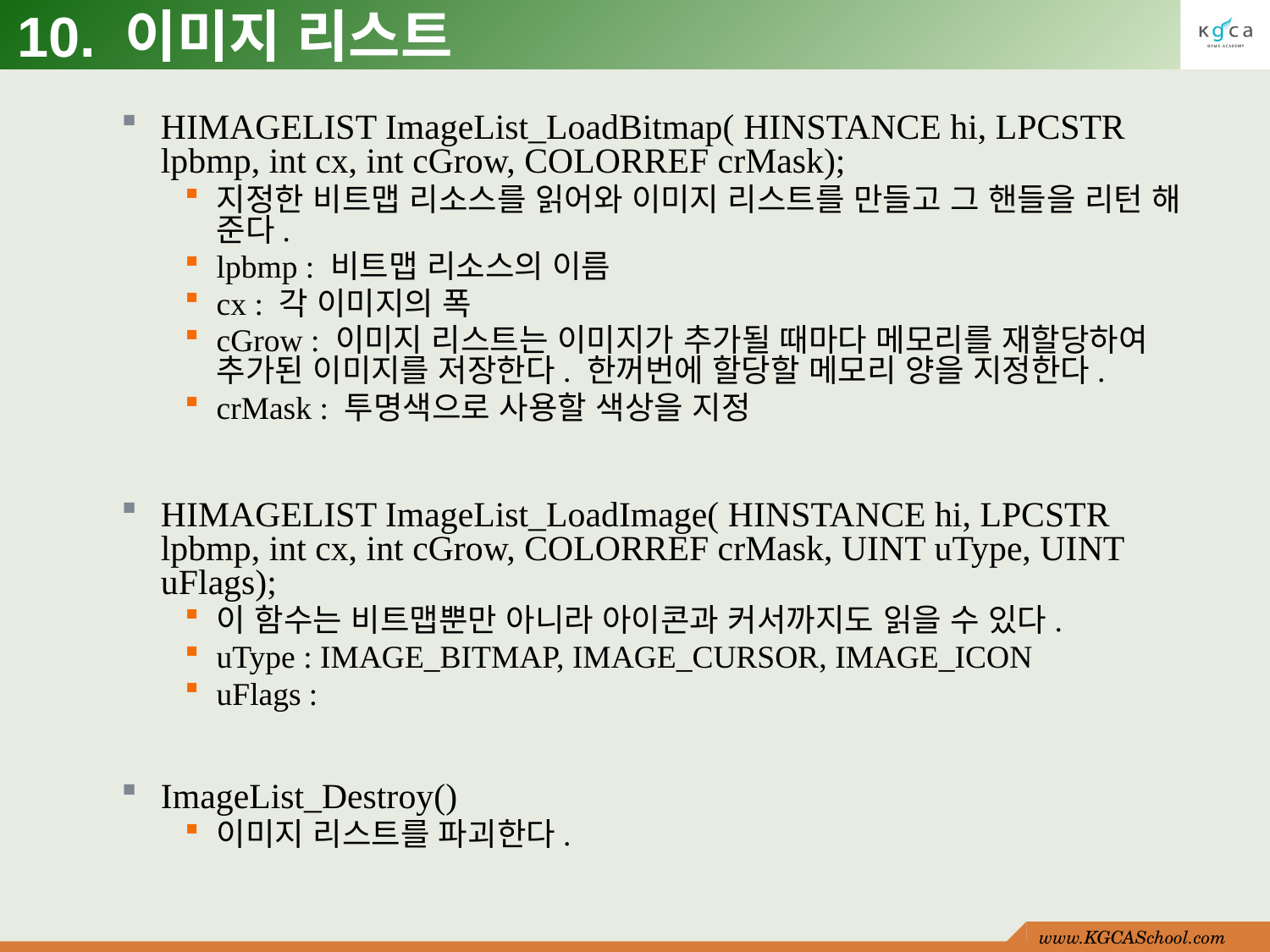

# 10. 이미지 리스트
HIMAGELIST ImageList_LoadBitmap( HINSTANCE hi, LPCSTR lpbmp, int cx, int cGrow, COLORREF crMask);
지정한 비트맵 리소스를 읽어와 이미지 리스트를 만들고 그 핸들을 리턴 해 준다.
lpbmp : 비트맵 리소스의 이름
cx : 각 이미지의 폭
cGrow : 이미지 리스트는 이미지가 추가될 때마다 메모리를 재할당하여 추가된 이미지를 저장한다. 한꺼번에 할당할 메모리 양을 지정한다.
crMask : 투명색으로 사용할 색상을 지정

HIMAGELIST ImageList_LoadImage( HINSTANCE hi, LPCSTR lpbmp, int cx, int cGrow, COLORREF crMask, UINT uType, UINT uFlags);
이 함수는 비트맵뿐만 아니라 아이콘과 커서까지도 읽을 수 있다.
uType : IMAGE_BITMAP, IMAGE_CURSOR, IMAGE_ICON
uFlags :

ImageList_Destroy()
이미지 리스트를 파괴한다.